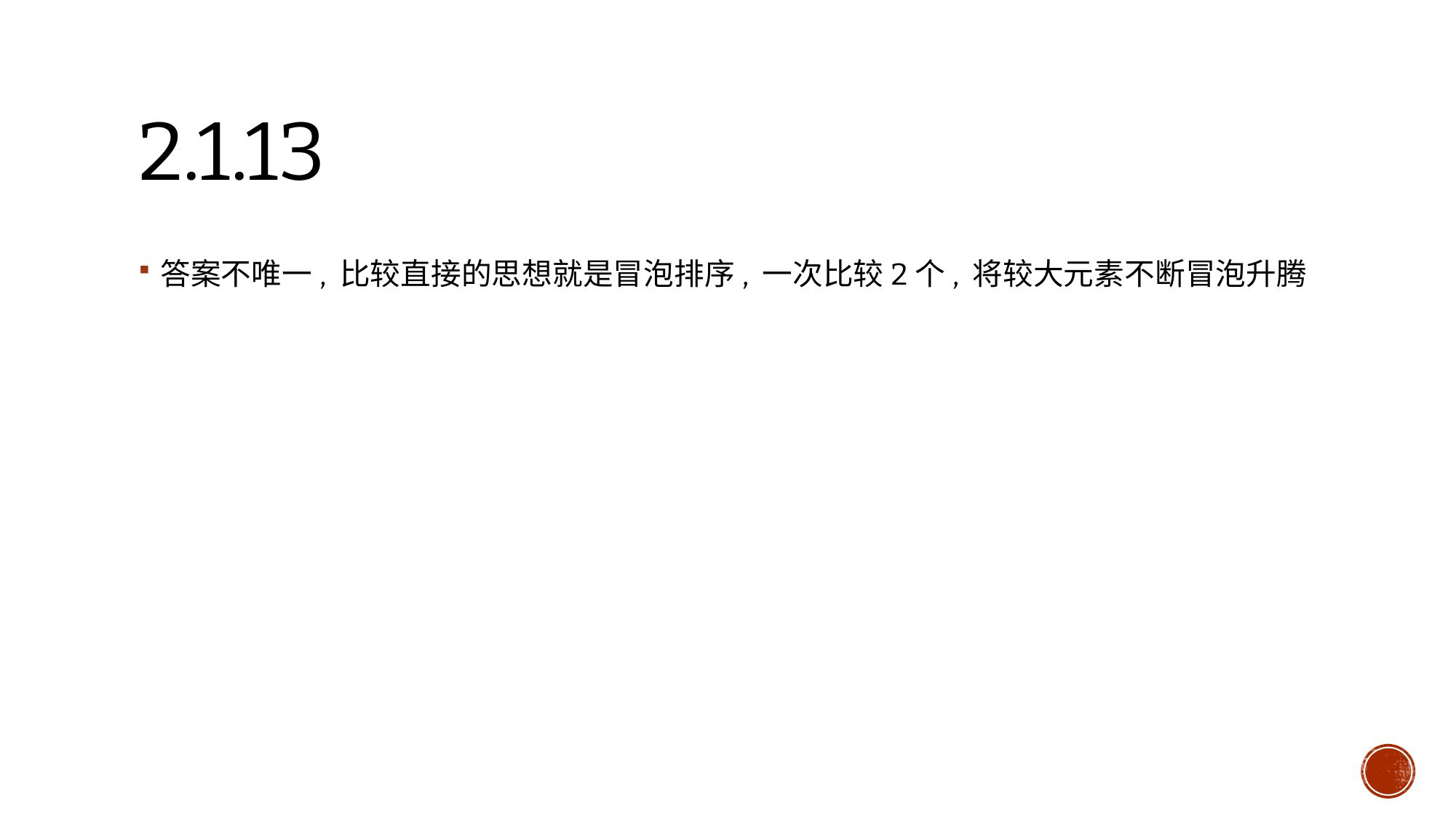

# 2.1.13
答案不唯一, 比较直接的思想就是冒泡排序, 一次比较2个, 将较大元素不断冒泡升腾